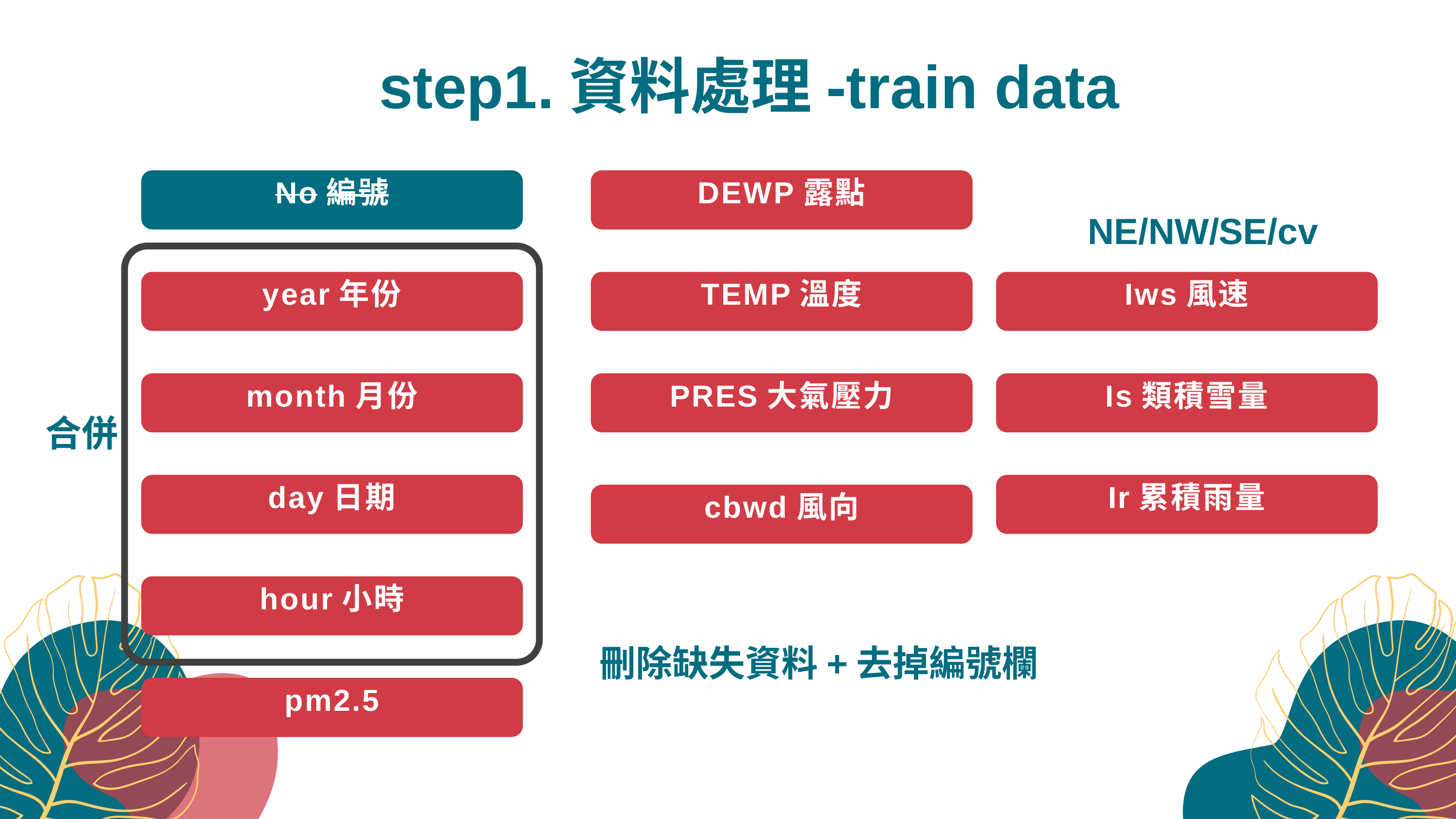

step1.資料處理-train data

No編號

DEWP露點
NE/NW/SE/cv

year年份

TEMP溫度

Iws風速

month月份

PRES大氣壓力

Is類積雪量
合併

day日期

Ir累積雨量

cbwd風向

hour小時
刪除缺失資料+去掉編號欄

pm2.5